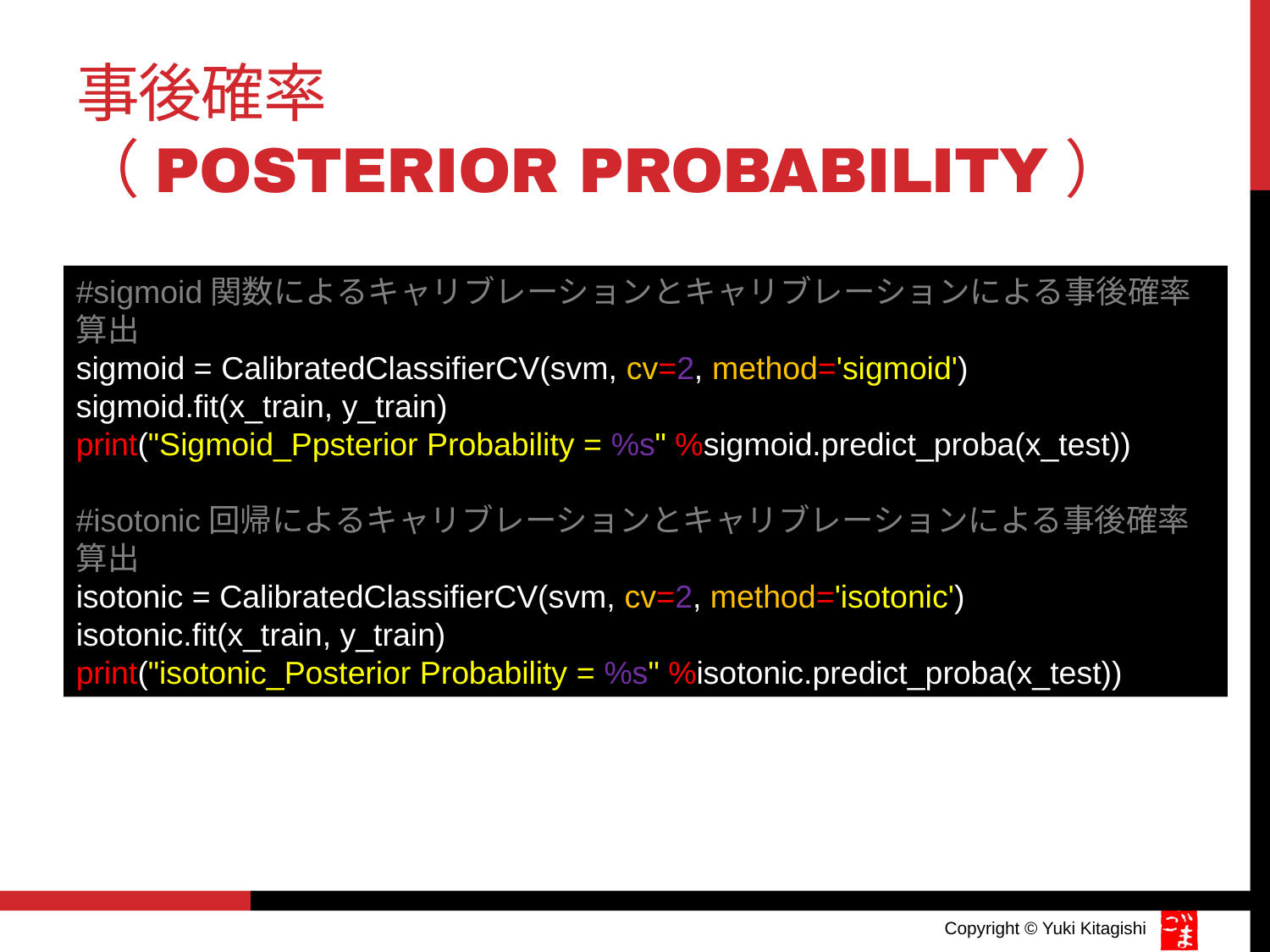

# 事後確率 （posterior Probability）
#sigmoid関数によるキャリブレーションとキャリブレーションによる事後確率算出
sigmoid = CalibratedClassifierCV(svm, cv=2, method='sigmoid')
sigmoid.fit(x_train, y_train)
print("Sigmoid_Ppsterior Probability = %s" %sigmoid.predict_proba(x_test))

#isotonic回帰によるキャリブレーションとキャリブレーションによる事後確率算出
isotonic = CalibratedClassifierCV(svm, cv=2, method='isotonic')
isotonic.fit(x_train, y_train)
print("isotonic_Posterior Probability = %s" %isotonic.predict_proba(x_test))
Copyright © Yuki Kitagishi